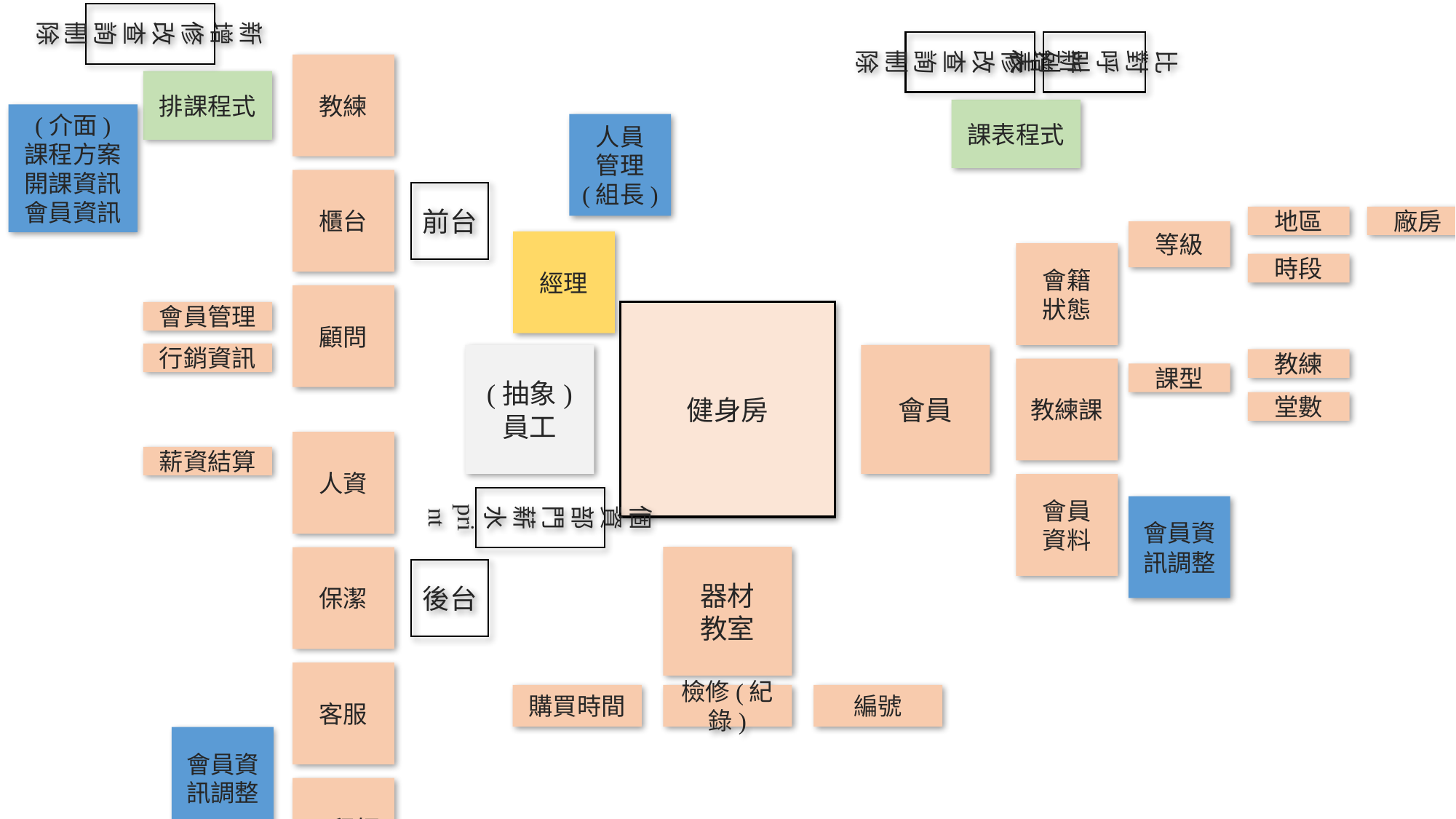

新增
修改
查詢
刪除
新增
修改
查詢
刪除
比對
呼叫
列表
教練
排課程式
課表程式
(介面)
課程方案
開課資訊
會員資訊
人員
管理
(組長)
櫃台
前台
地區
廠房
等級
經理
會籍
狀態
時段
顧問
會員管理
健身房
行銷資訊
(抽象)
員工
會員
教練
教練課
課型
堂數
人資
薪資結算
會員
資料
個資
部門
薪水
print
會員資訊調整
器材
教室
保潔
後台
客服
購買時間
檢修(紀錄)
編號
會員資訊調整
工程師